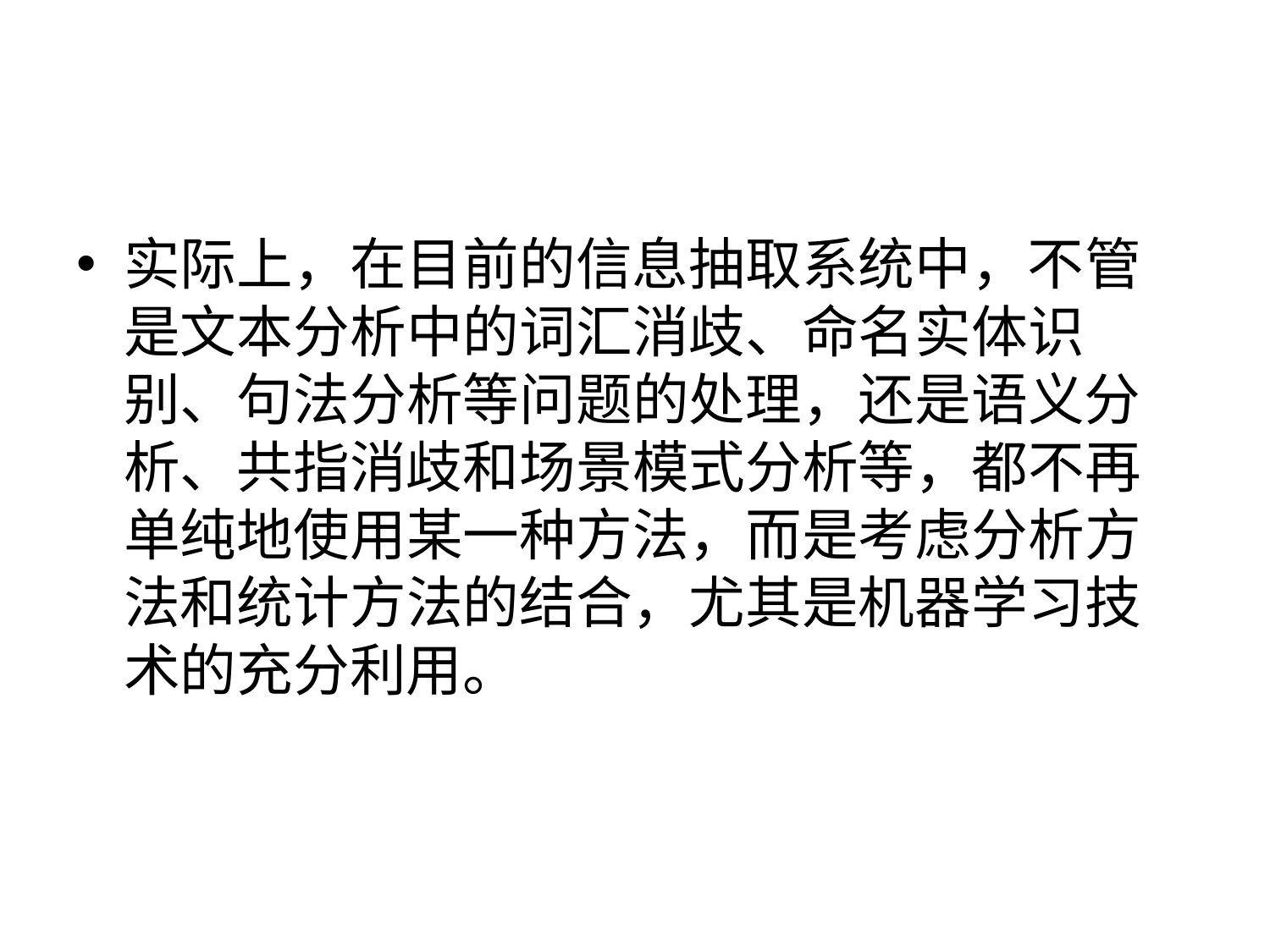

#
实际上，在目前的信息抽取系统中，不管是文本分析中的词汇消歧、命名实体识别、句法分析等问题的处理，还是语义分析、共指消歧和场景模式分析等，都不再单纯地使用某一种方法，而是考虑分析方法和统计方法的结合，尤其是机器学习技术的充分利用。